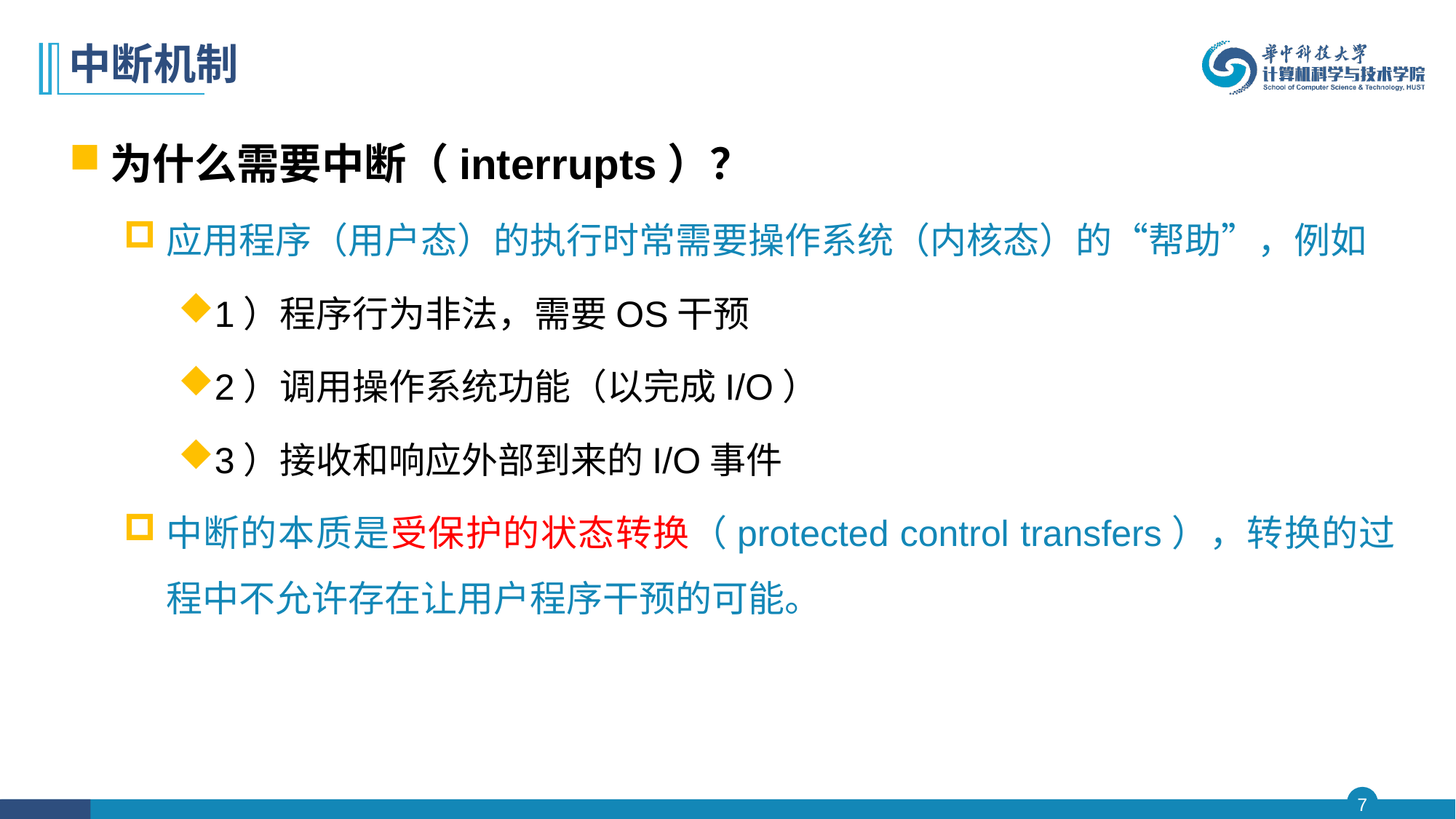

# 中断机制
为什么需要中断（interrupts）？
应用程序（用户态）的执行时常需要操作系统（内核态）的“帮助”，例如
1）程序行为非法，需要OS干预
2）调用操作系统功能（以完成I/O）
3）接收和响应外部到来的I/O事件
中断的本质是受保护的状态转换（protected control transfers），转换的过程中不允许存在让用户程序干预的可能。